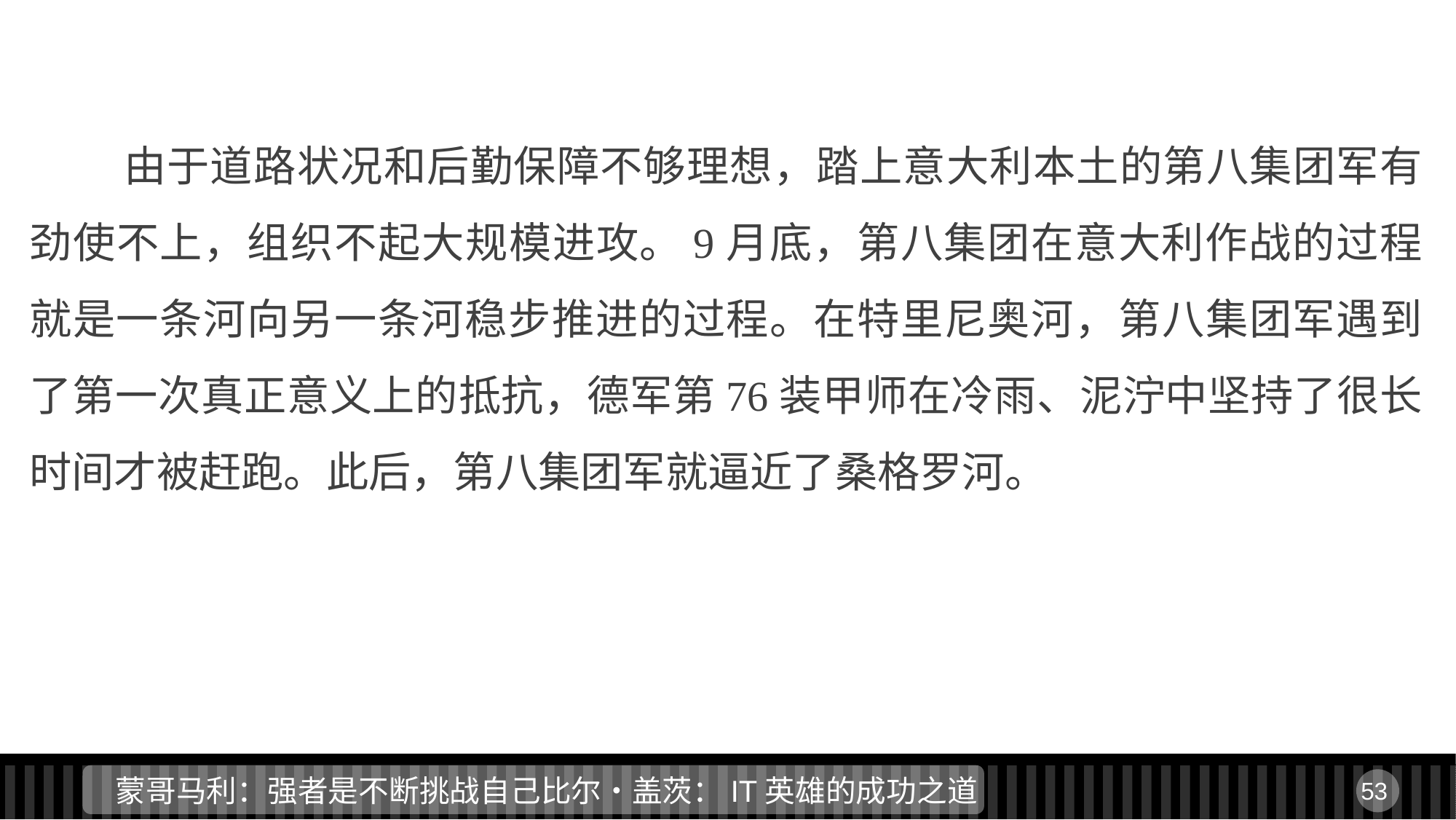

由于道路状况和后勤保障不够理想，踏上意大利本土的第八集团军有劲使不上，组织不起大规模进攻。9月底，第八集团在意大利作战的过程就是一条河向另一条河稳步推进的过程。在特里尼奥河，第八集团军遇到了第一次真正意义上的抵抗，德军第76装甲师在冷雨、泥泞中坚持了很长时间才被赶跑。此后，第八集团军就逼近了桑格罗河。